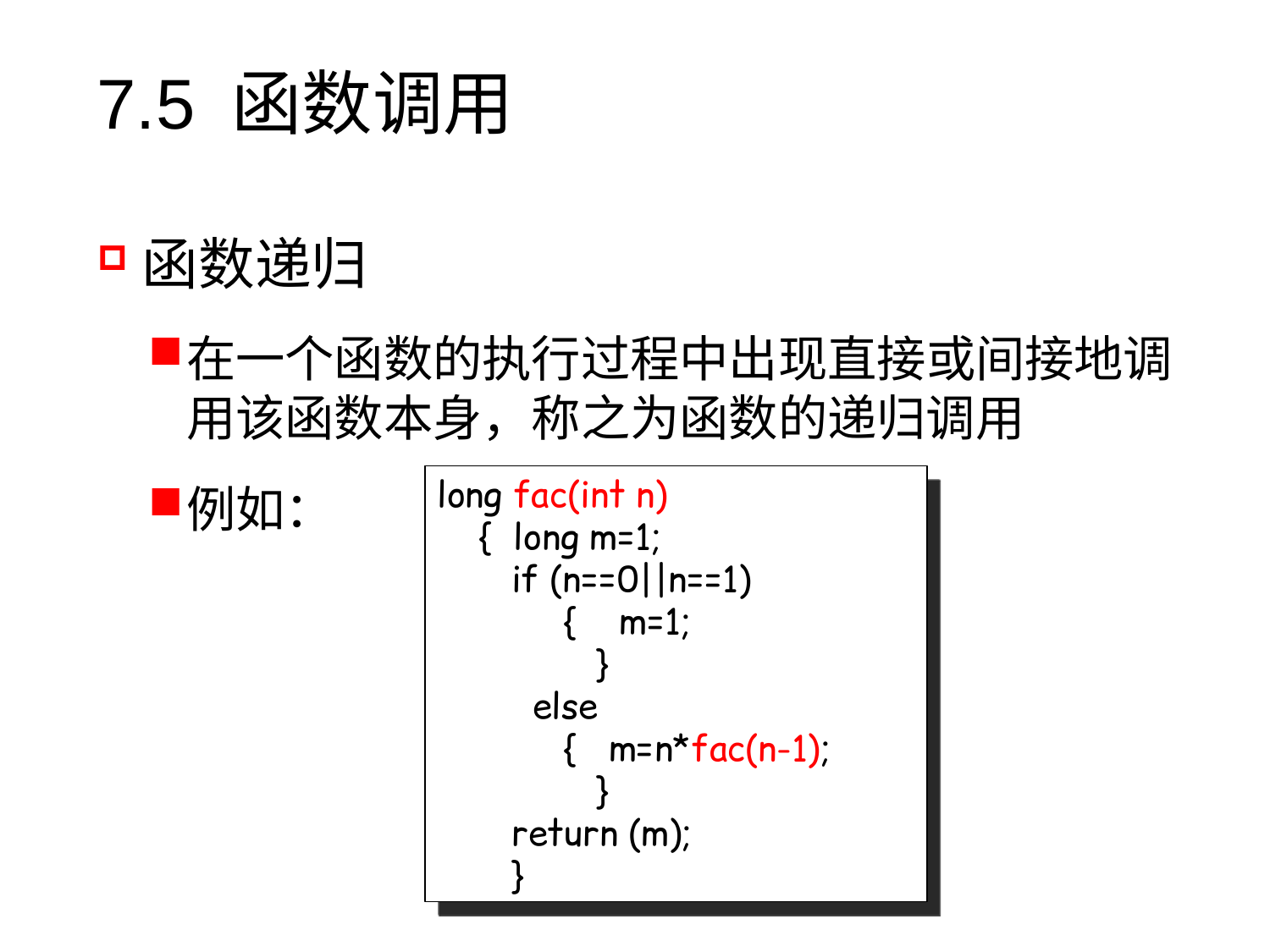

# 7.5 函数调用
函数递归
在一个函数的执行过程中出现直接或间接地调用该函数本身，称之为函数的递归调用
例如：
long fac(int n)
    {  long m=1;
       if (n==0||n==1)
            {    m=1;
	   }
         else
	{   m=n*fac(n-1);
	   }
       return (m);
       }